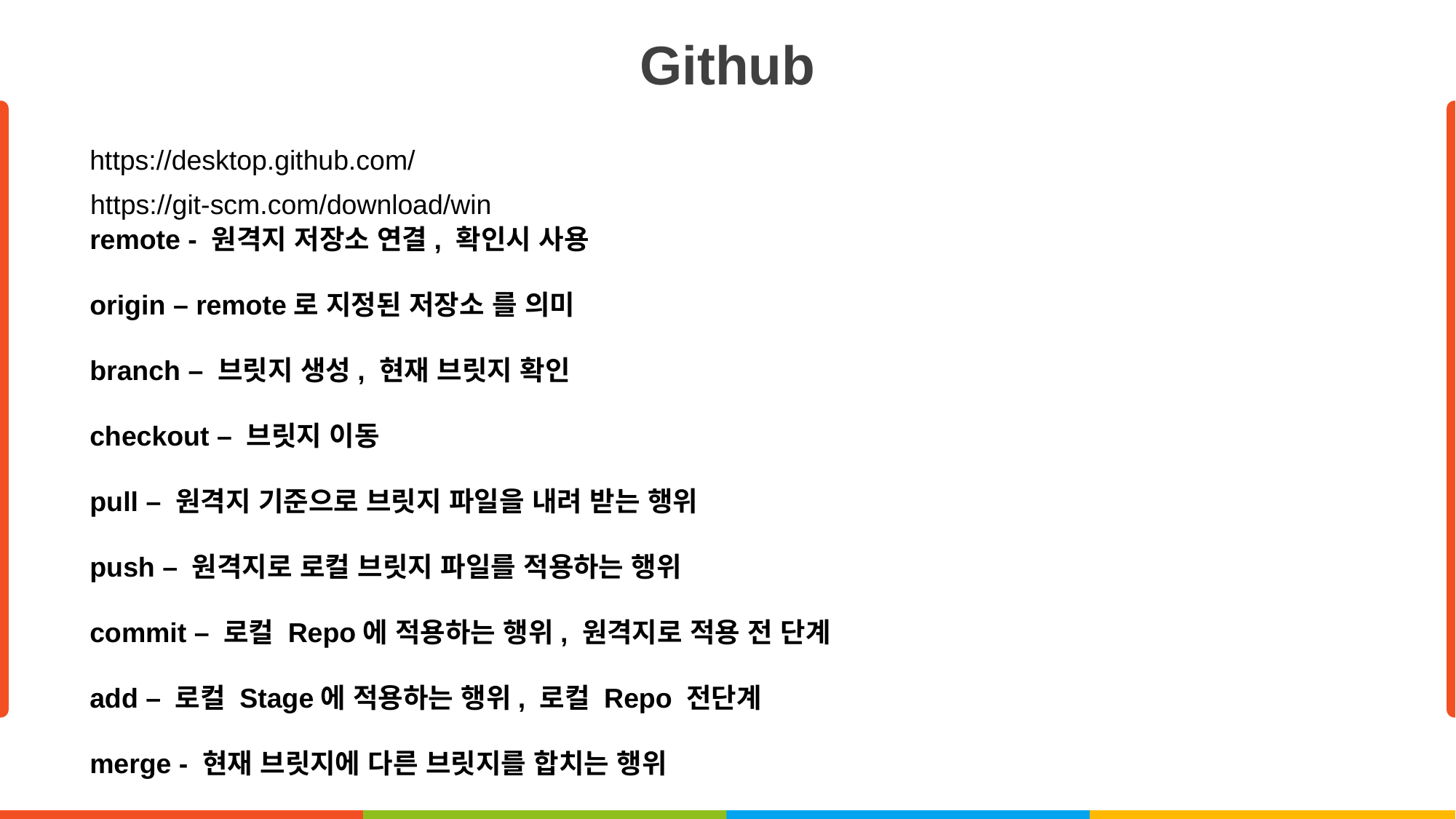

Github

https://desktop.github.com/
https://git-scm.com/download/win
remote - 원격지 저장소 연결, 확인시 사용

origin – remote로 지정된 저장소 를 의미

branch – 브릿지 생성, 현재 브릿지 확인

checkout – 브릿지 이동

pull – 원격지 기준으로 브릿지 파일을 내려 받는 행위

push – 원격지로 로컬 브릿지 파일를 적용하는 행위

commit – 로컬 Repo에 적용하는 행위, 원격지로 적용 전 단계

add – 로컬 Stage에 적용하는 행위, 로컬 Repo 전단계

merge - 현재 브릿지에 다른 브릿지를 합치는 행위